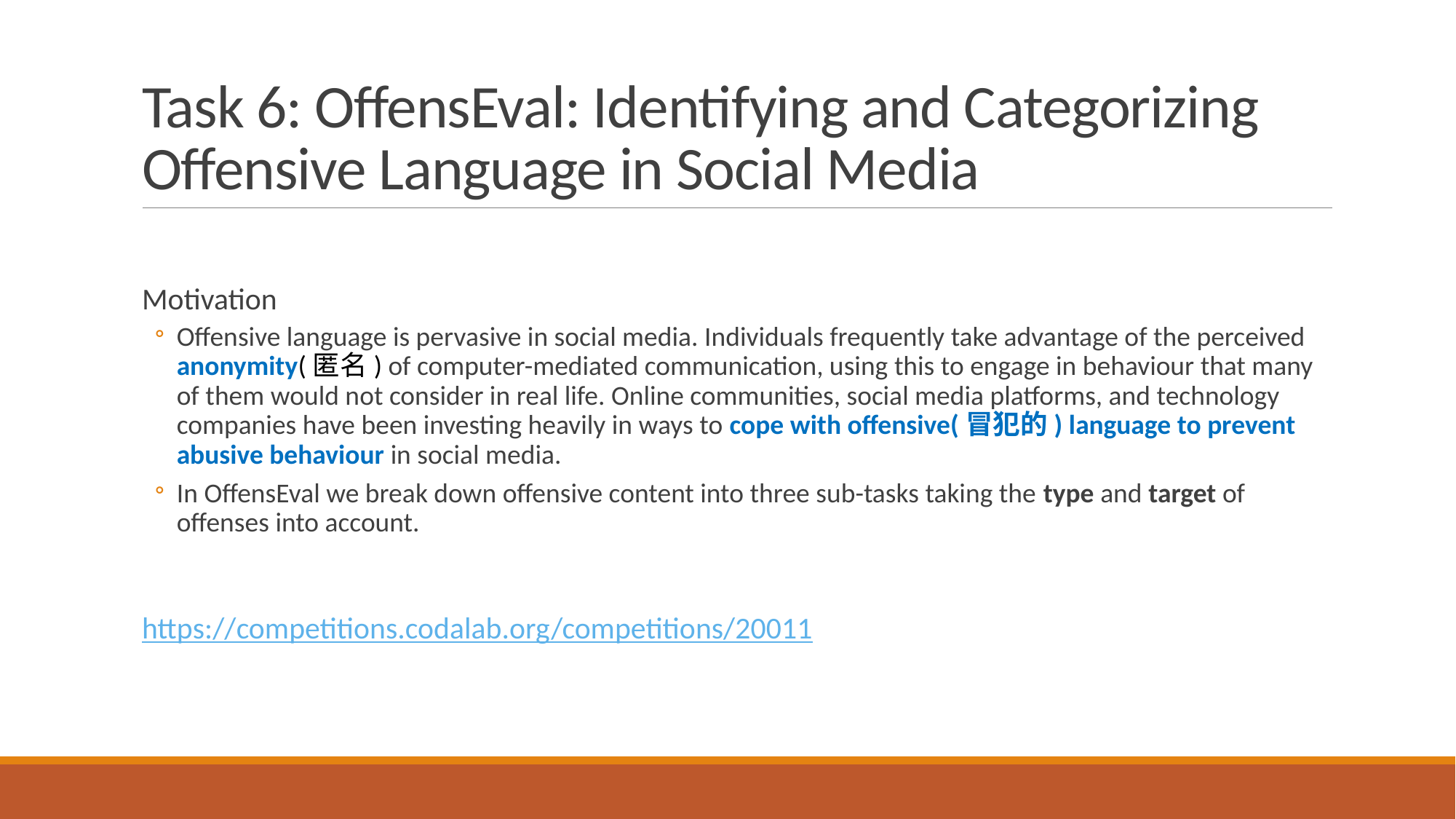

# Task 6: OffensEval: Identifying and Categorizing Offensive Language in Social Media

Motivation
Offensive language is pervasive in social media. Individuals frequently take advantage of the perceived anonymity(匿名) of computer-mediated communication, using this to engage in behaviour that many of them would not consider in real life. Online communities, social media platforms, and technology companies have been investing heavily in ways to cope with offensive(冒犯的) language to prevent abusive behaviour in social media.
In OffensEval we break down offensive content into three sub-tasks taking the type and target of offenses into account.

https://competitions.codalab.org/competitions/20011